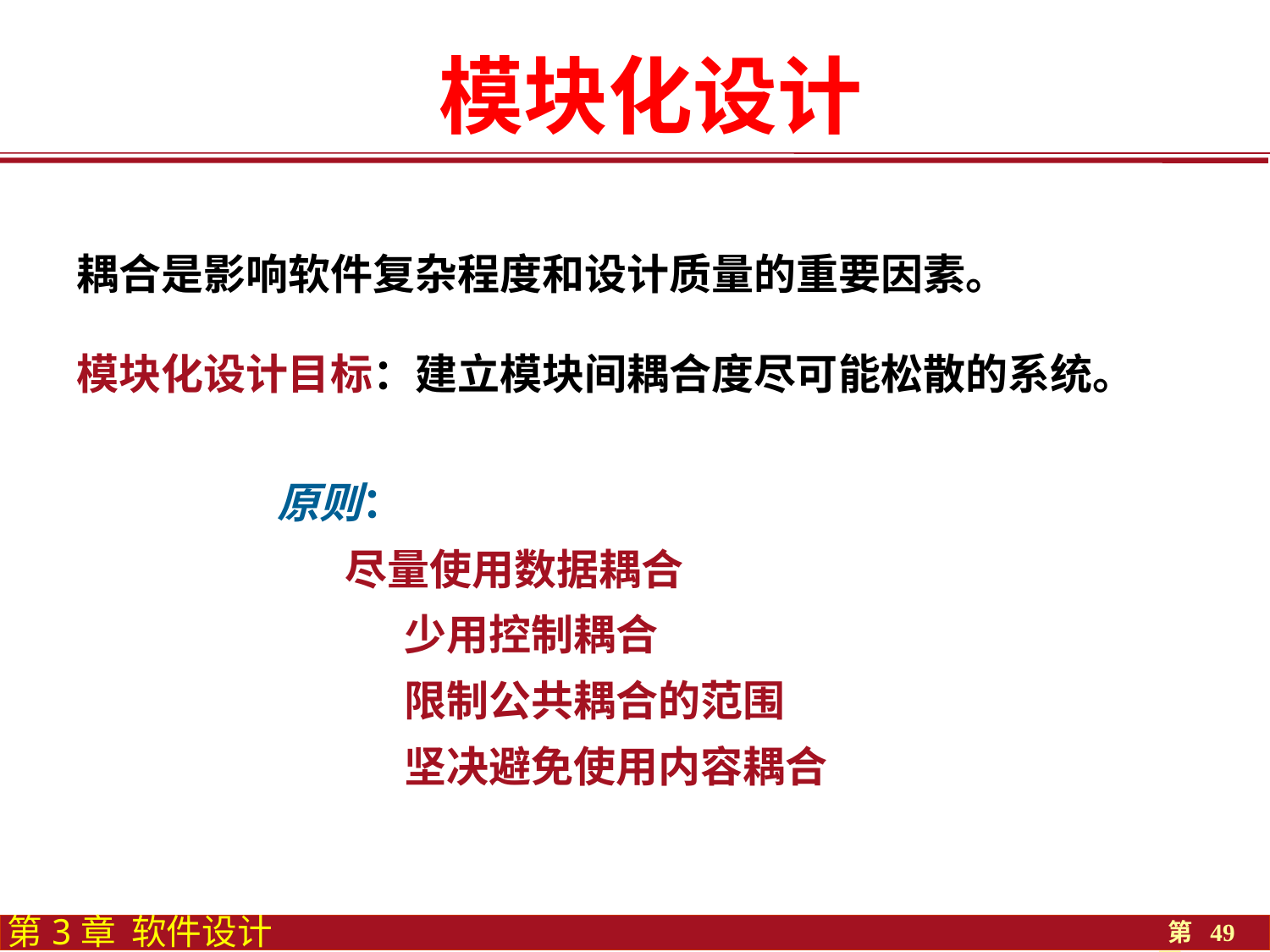

模块化设计
耦合是影响软件复杂程度和设计质量的重要因素。
模块化设计目标：建立模块间耦合度尽可能松散的系统。
原则：
      尽量使用数据耦合
　　　少用控制耦合
　　　限制公共耦合的范围
　　　坚决避免使用内容耦合